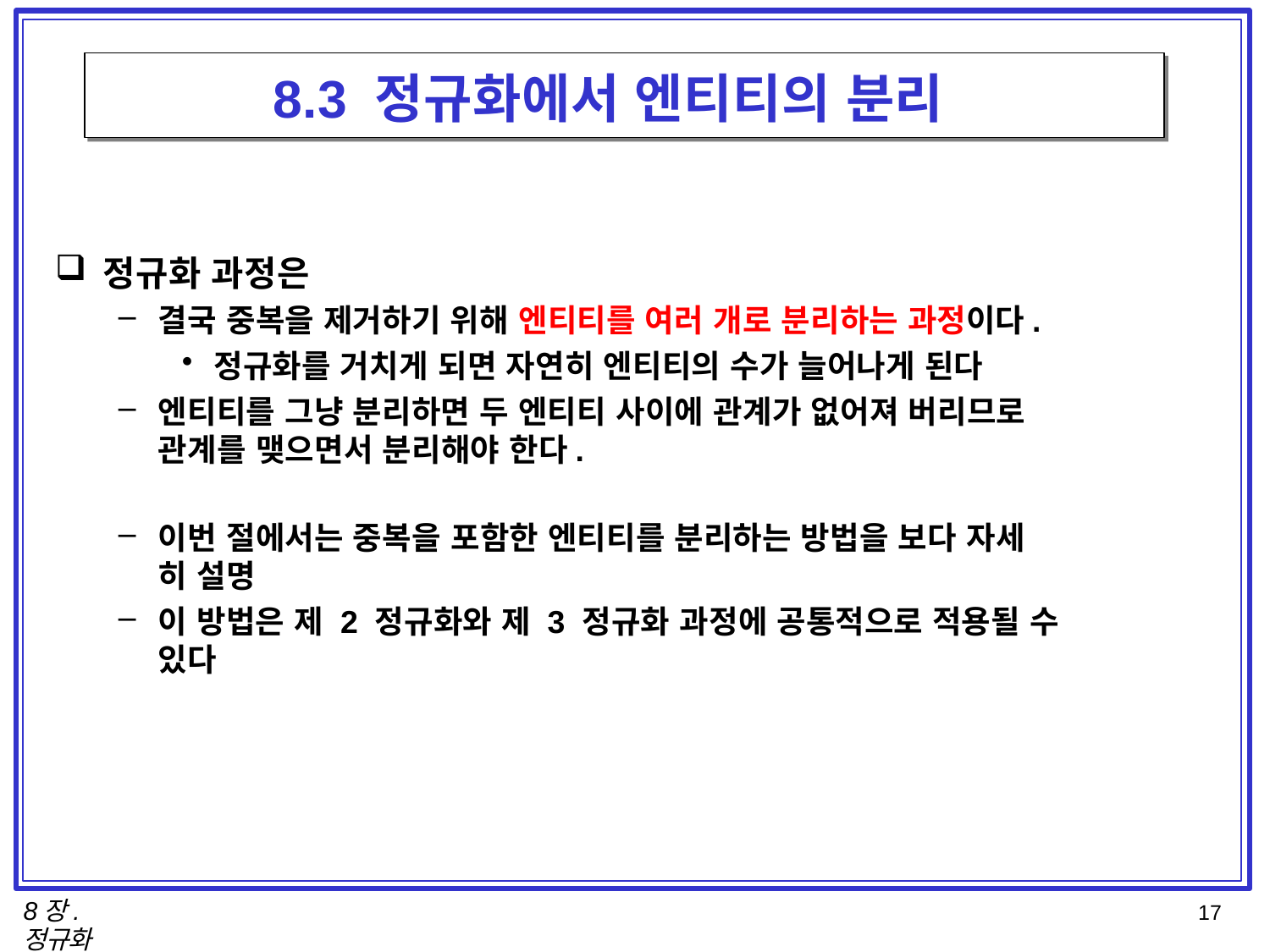

# 8.3 정규화에서 엔티티의 분리
정규화 과정은
결국 중복을 제거하기 위해 엔티티를 여러 개로 분리하는 과정이다.
정규화를 거치게 되면 자연히 엔티티의 수가 늘어나게 된다
엔티티를 그냥 분리하면 두 엔티티 사이에 관계가 없어져 버리므로
관계를 맺으면서 분리해야 한다.

이번 절에서는 중복을 포함한 엔티티를 분리하는 방법을 보다 자세
히 설명
이 방법은 제 2 정규화와 제 3 정규화 과정에 공통적으로 적용될 수  있다
8장. 정규화
17